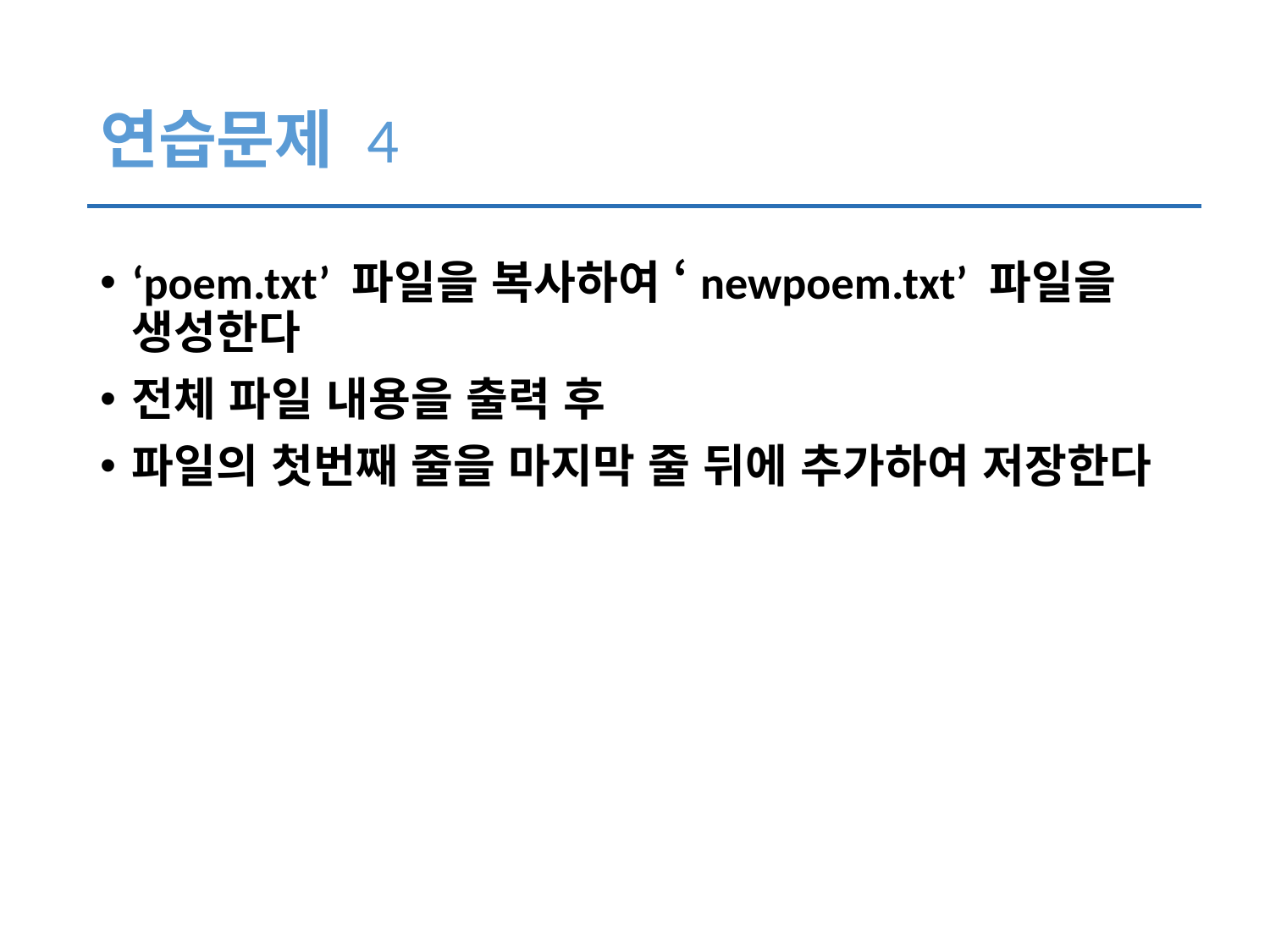

# 연습문제 4
‘poem.txt’ 파일을 복사하여 ‘newpoem.txt’ 파일을 생성한다
전체 파일 내용을 출력 후
파일의 첫번째 줄을 마지막 줄 뒤에 추가하여 저장한다